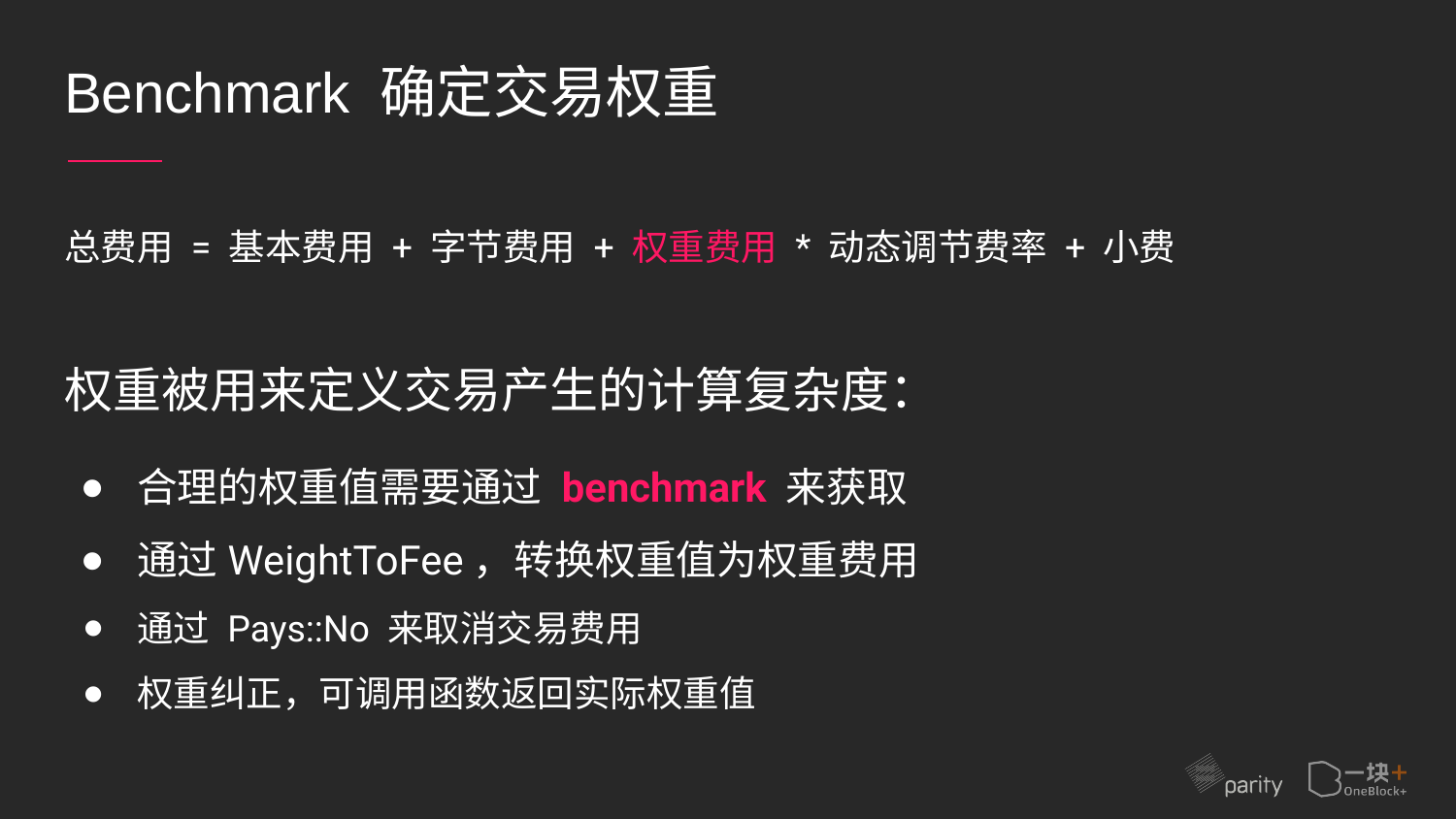

# Benchmark 确定交易权重
总费用 = 基本费用 + 字节费用 + 权重费用 * 动态调节费率 + 小费
权重被用来定义交易产生的计算复杂度：
合理的权重值需要通过 benchmark 来获取
通过WeightToFee，转换权重值为权重费用
通过 Pays::No 来取消交易费用
权重纠正，可调用函数返回实际权重值